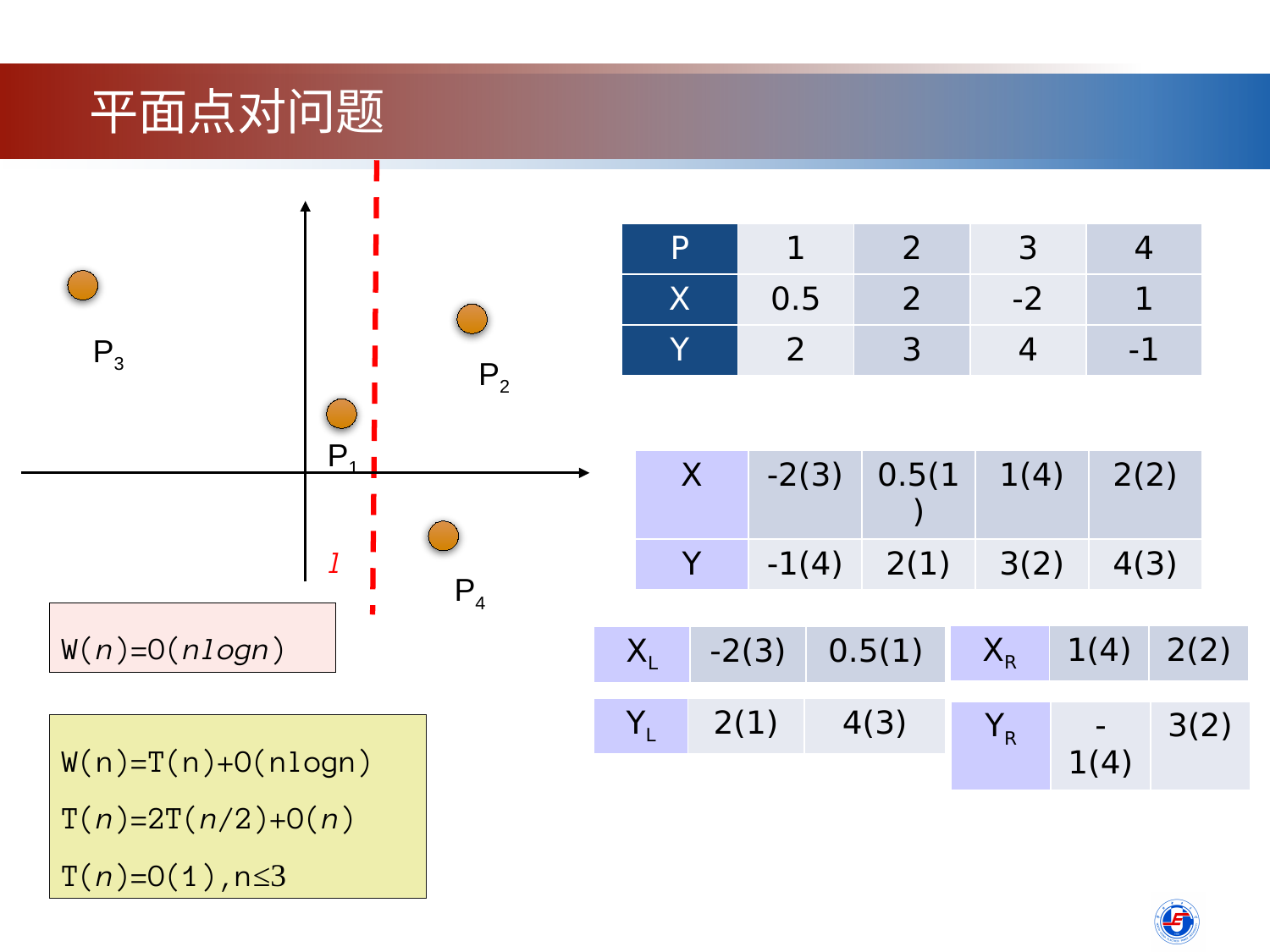

平面点对问题

P3
P2
P1
P4
| P | 1 | 2 | 3 | 4 |
| --- | --- | --- | --- | --- |
| X | 0.5 | 2 | -2 | 1 |
| Y | 2 | 3 | 4 | -1 |
| X | -2(3) | 0.5(1) | 1(4) | 2(2) |
| --- | --- | --- | --- | --- |
| Y | -1(4) | 2(1) | 3(2) | 4(3) |
l
W(n)=O(nlogn)
| XR | 1(4) | 2(2) |
| --- | --- | --- |
| XL | -2(3) | 0.5(1) |
| --- | --- | --- |
| YL | 2(1) | 4(3) |
| --- | --- | --- |
| YR | -1(4) | 3(2) |
| --- | --- | --- |
W(n)=T(n)+O(nlogn)
T(n)=2T(n/2)+O(n)
T(n)=O(1),n≤3